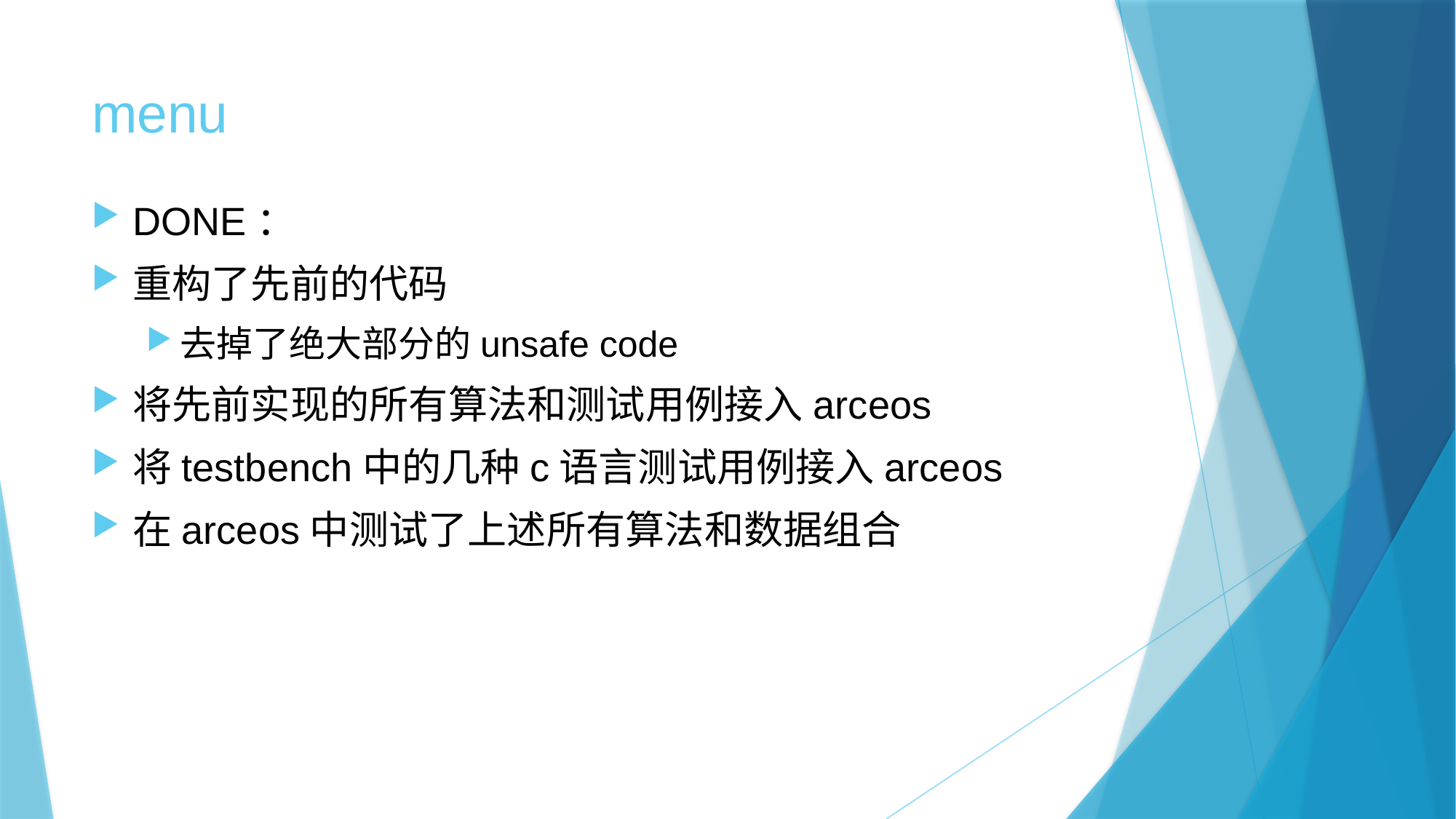

# menu
DONE：
重构了先前的代码
去掉了绝大部分的unsafe code
将先前实现的所有算法和测试用例接入arceos
将testbench中的几种c语言测试用例接入arceos
在arceos中测试了上述所有算法和数据组合